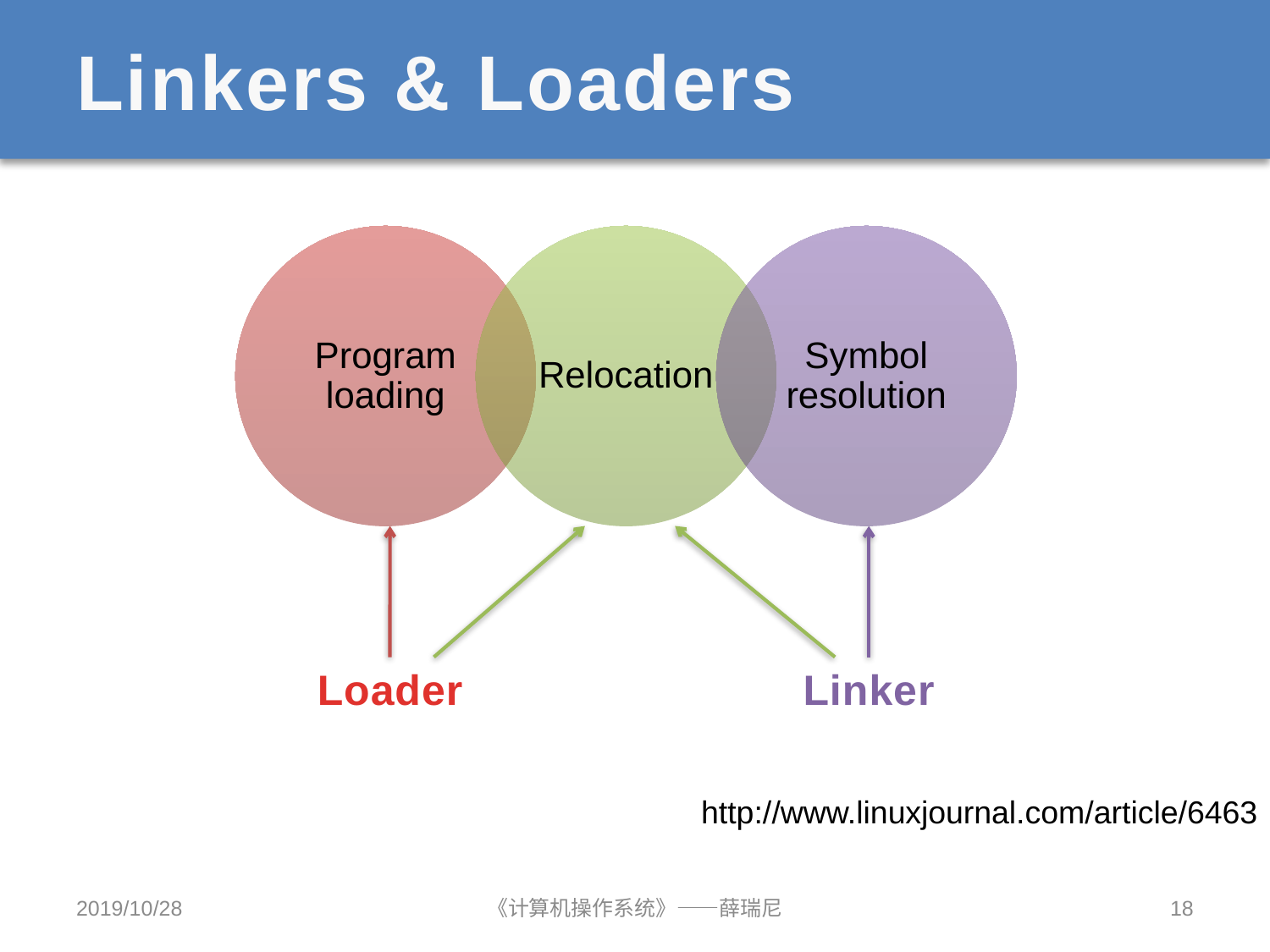

# Linkers & Loaders
Program loading
Relocation
Symbol resolution
Loader
Linker
http://www.linuxjournal.com/article/6463
2019/10/28
《计算机操作系统》——薛瑞尼
18